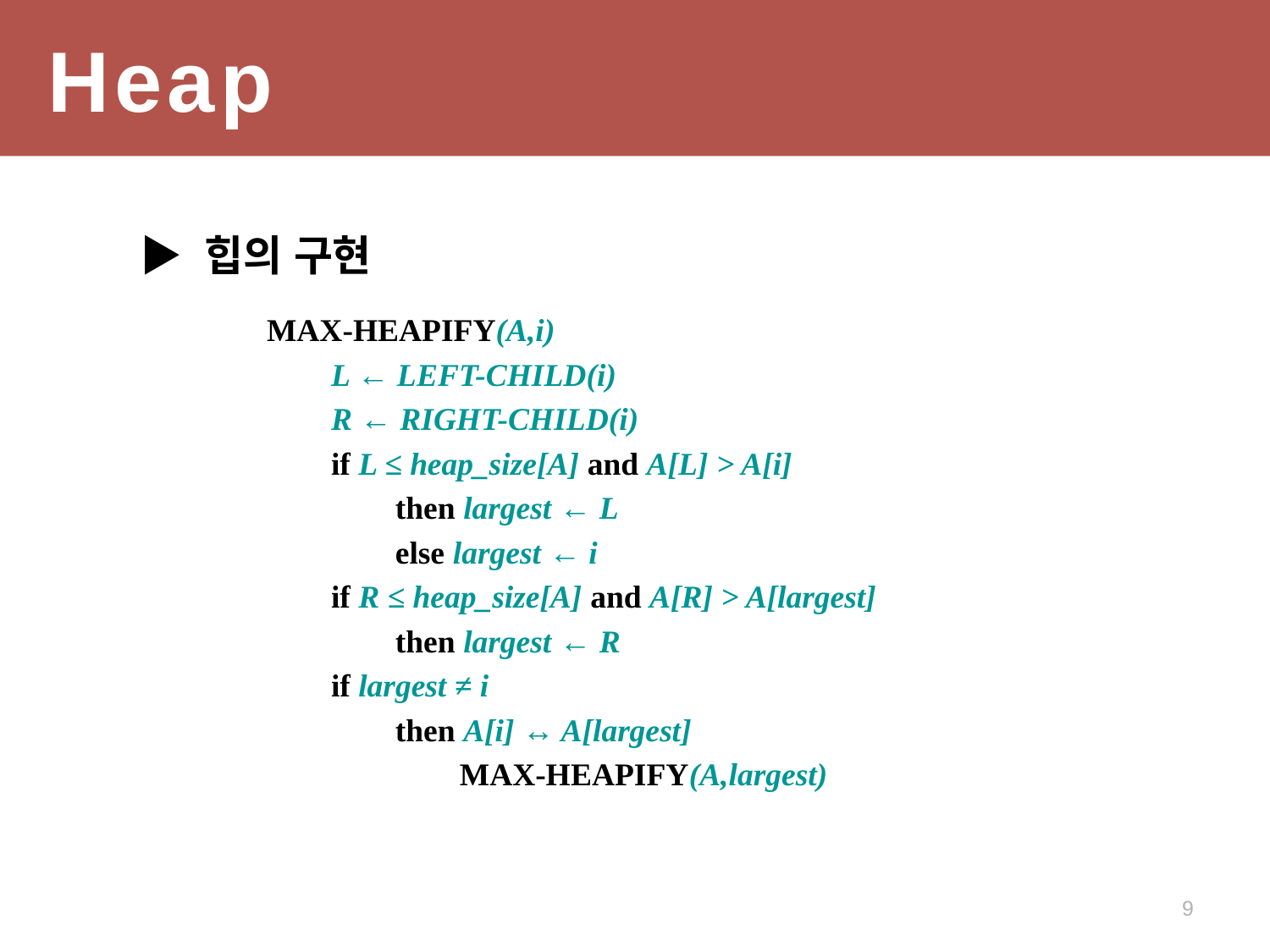

Heap
▶ 힙의 구현

	MAX-HEAPIFY(A,i)
	        L ← LEFT-CHILD(i)
	        R ← RIGHT-CHILD(i)
	        if L ≤ heap_size[A] and A[L] > A[i]
	                then largest ← L
	                else largest ← i
	        if R ≤ heap_size[A] and A[R] > A[largest]
	                then largest ← R
	        if largest ≠ i
	                then A[i] ↔ A[largest]
	                        MAX-HEAPIFY(A,largest)
9